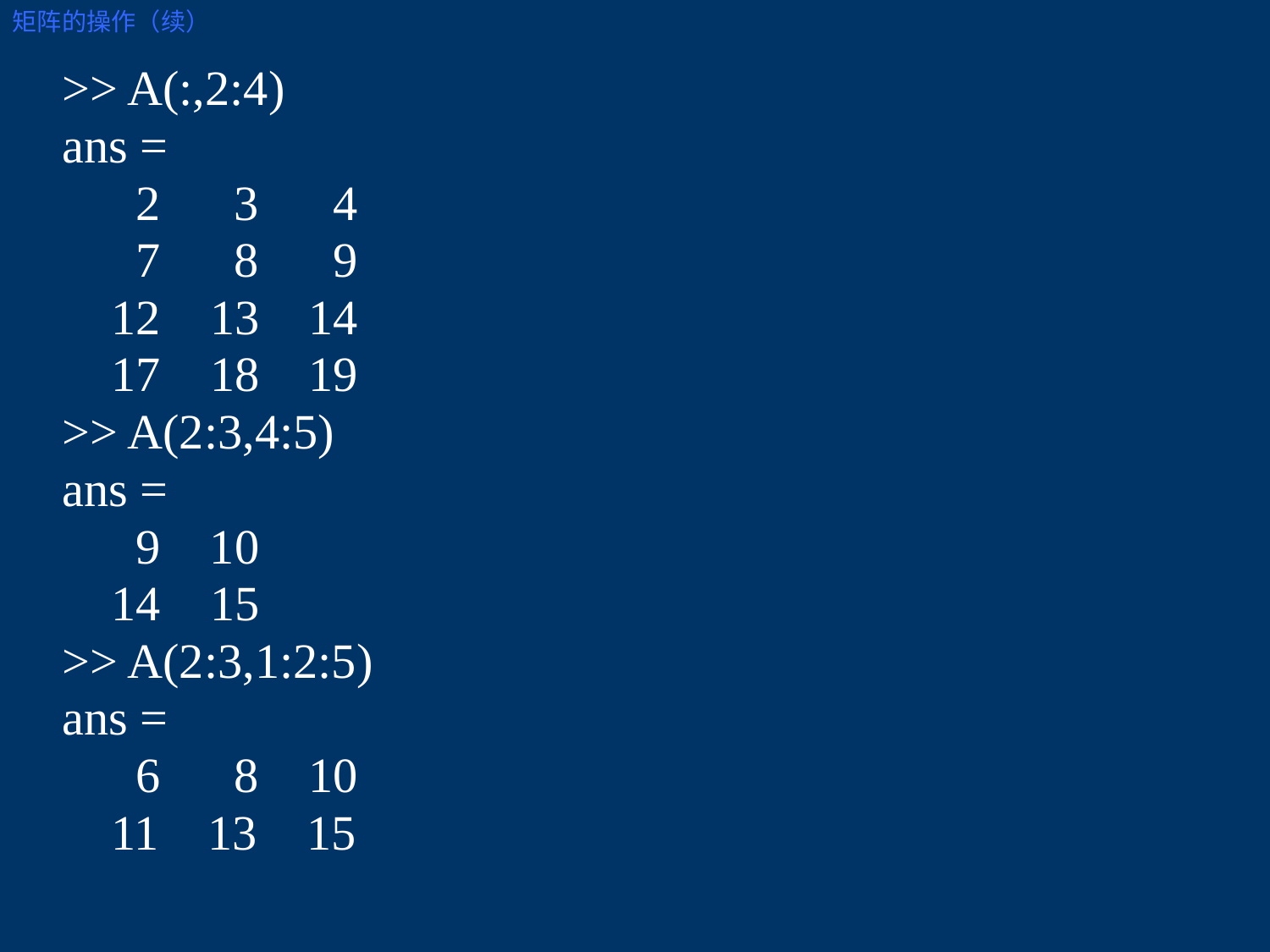

矩阵的操作（续）
>> A(:,2:4)
ans =
      2      3      4
      7      8      9
    12    13    14
    17    18    19
>> A(2:3,4:5)
ans =
      9    10
    14    15
>> A(2:3,1:2:5)
ans =
      6      8    10
    11    13    15